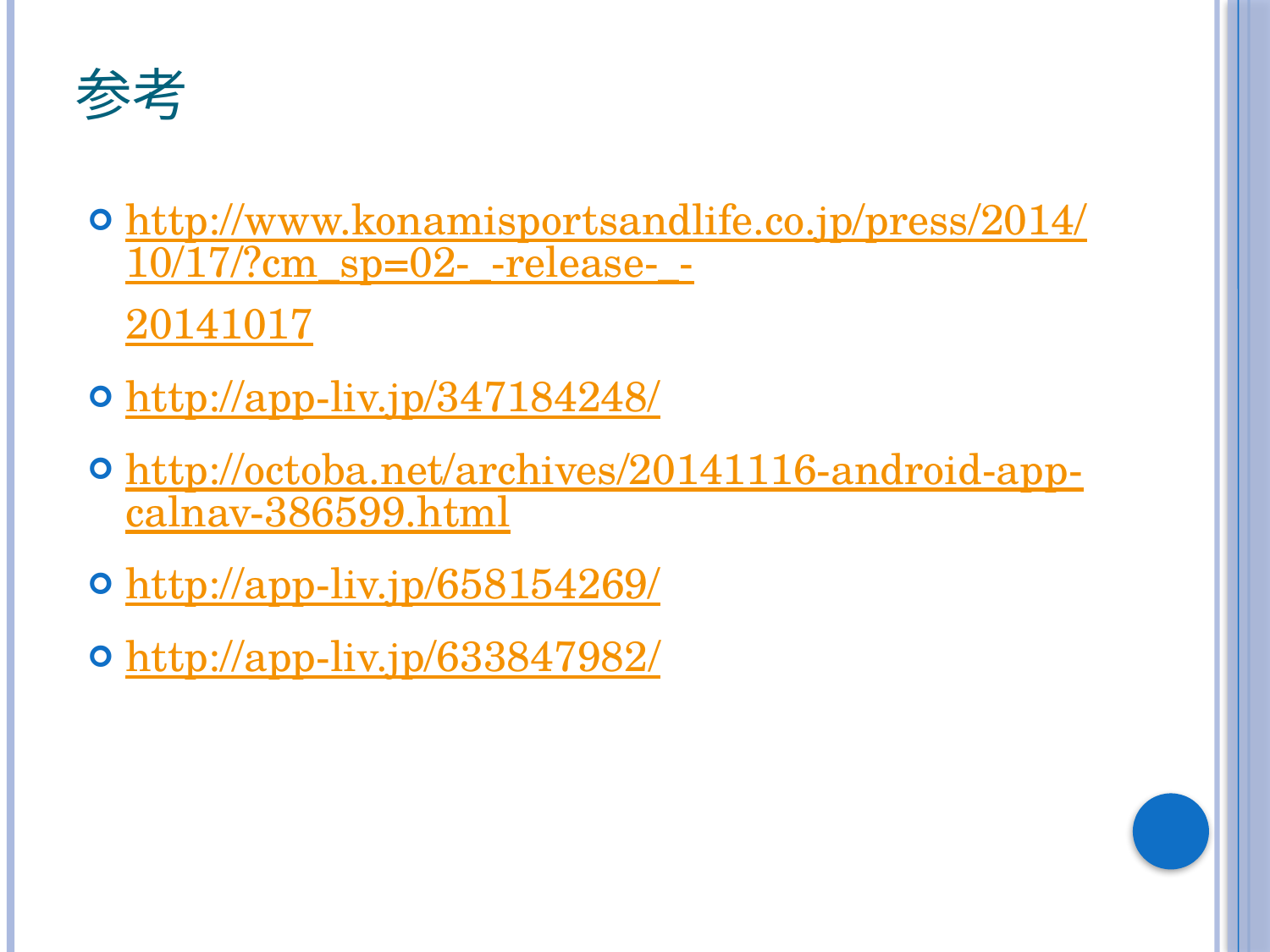

# 参考
http://www.konamisportsandlife.co.jp/press/2014/10/17/?cm_sp=02-_-release-_-20141017
http://app-liv.jp/347184248/
http://octoba.net/archives/20141116-android-app-calnav-386599.html
http://app-liv.jp/658154269/
http://app-liv.jp/633847982/